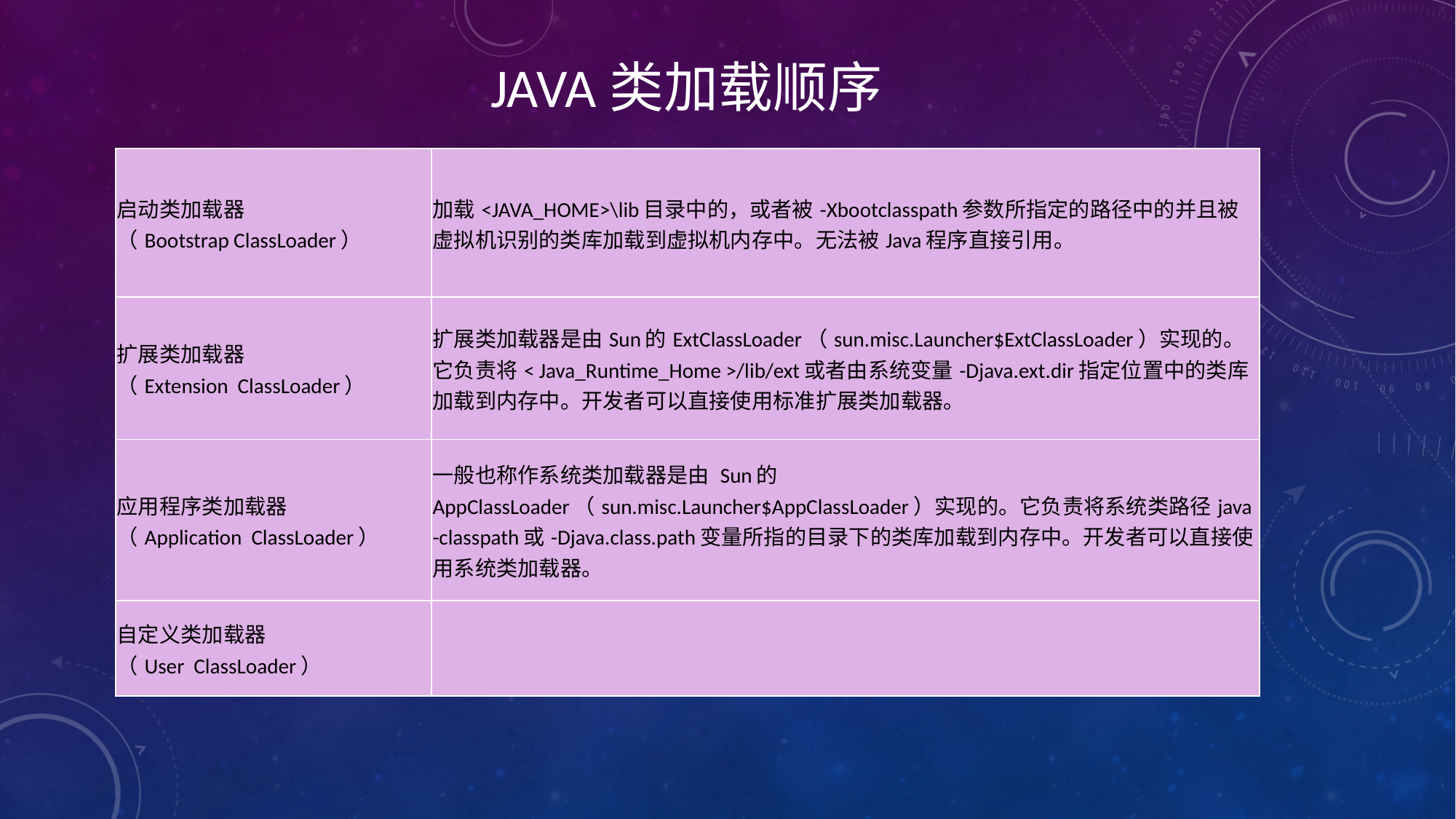

# Java类加载顺序
| 启动类加载器 （Bootstrap ClassLoader） | 加载<JAVA\_HOME>\lib目录中的，或者被-Xbootclasspath参数所指定的路径中的并且被虚拟机识别的类库加载到虚拟机内存中。无法被Java程序直接引用。 |
| --- | --- |
| 扩展类加载器 （Extension ClassLoader） | 扩展类加载器是由Sun的ExtClassLoader（sun.misc.Launcher$ExtClassLoader）实现的。它负责将< Java\_Runtime\_Home >/lib/ext或者由系统变量-Djava.ext.dir指定位置中的类库加载到内存中。开发者可以直接使用标准扩展类加载器。 |
| 应用程序类加载器 （Application ClassLoader） | 一般也称作系统类加载器是由 Sun的 AppClassLoader（sun.misc.Launcher$AppClassLoader）实现的。它负责将系统类路径java -classpath或-Djava.class.path变量所指的目录下的类库加载到内存中。开发者可以直接使用系统类加载器。 |
| 自定义类加载器 （User ClassLoader） |  |